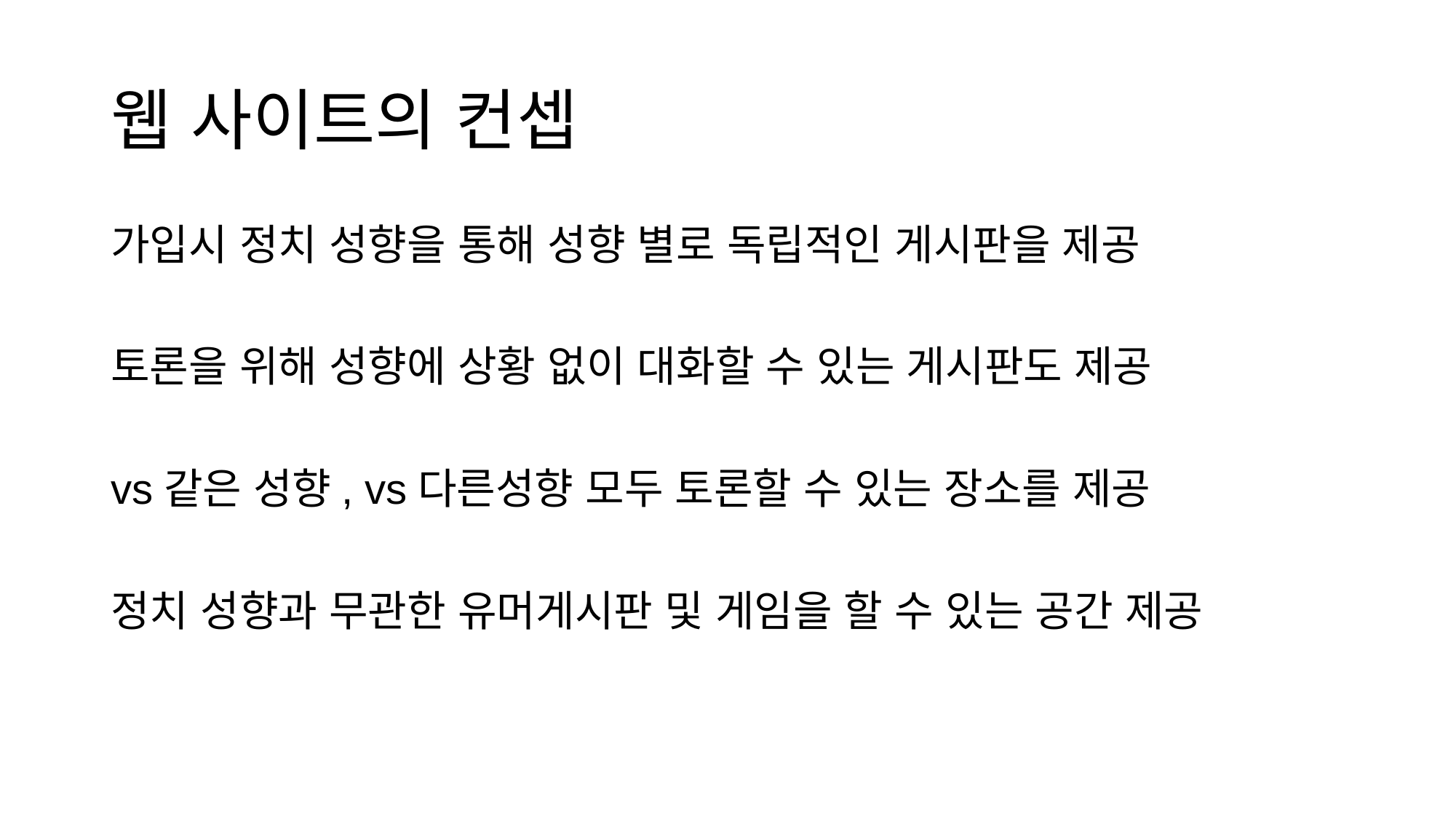

# 웹 사이트의 컨셉
가입시 정치 성향을 통해 성향 별로 독립적인 게시판을 제공

토론을 위해 성향에 상황 없이 대화할 수 있는 게시판도 제공

vs같은 성향, vs다른성향 모두 토론할 수 있는 장소를 제공

정치 성향과 무관한 유머게시판 및 게임을 할 수 있는 공간 제공